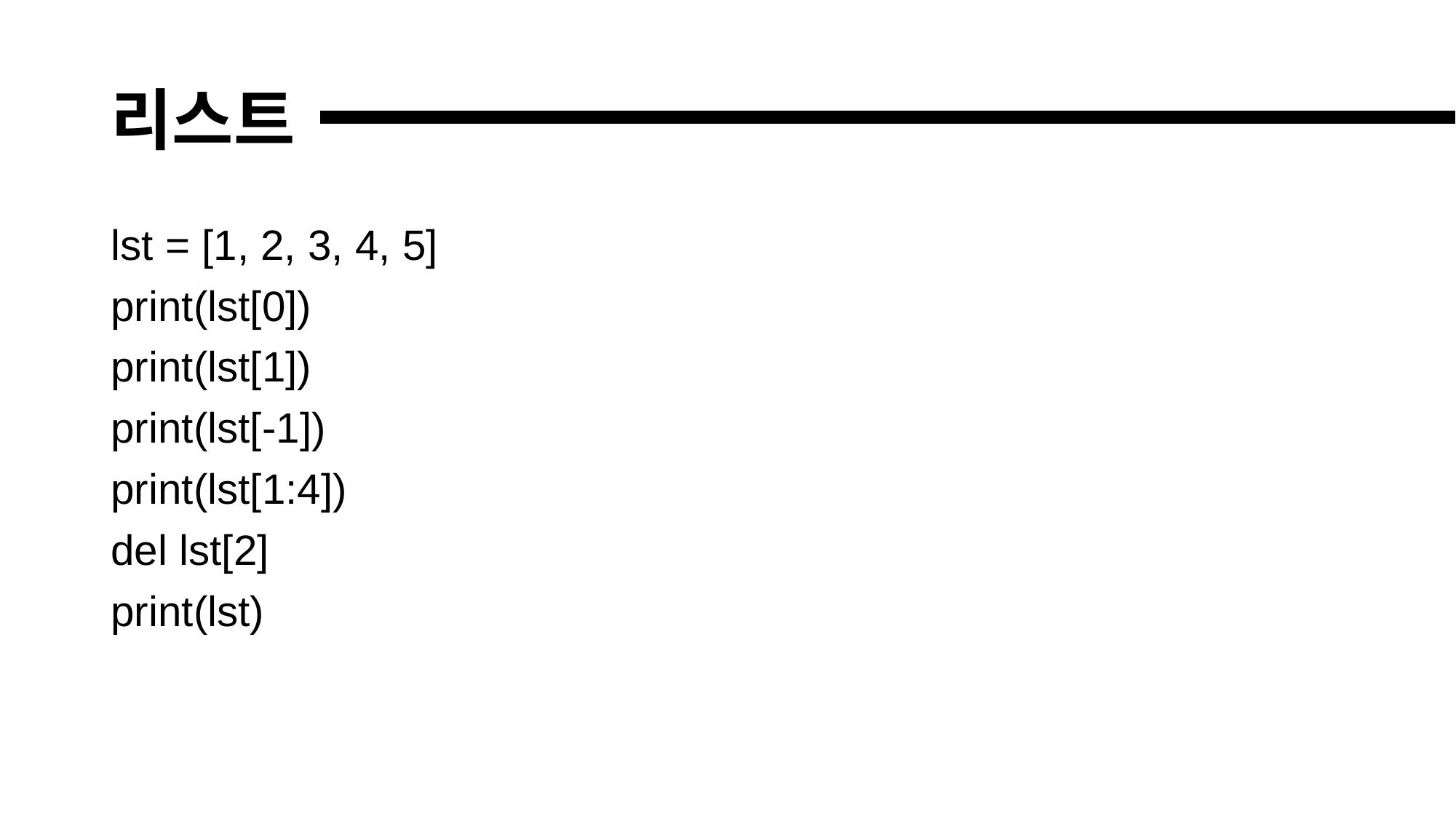

# 리스트

lst = [1, 2, 3, 4, 5]
print(lst[0])
print(lst[1])
print(lst[-1])
print(lst[1:4])
del lst[2]
print(lst)